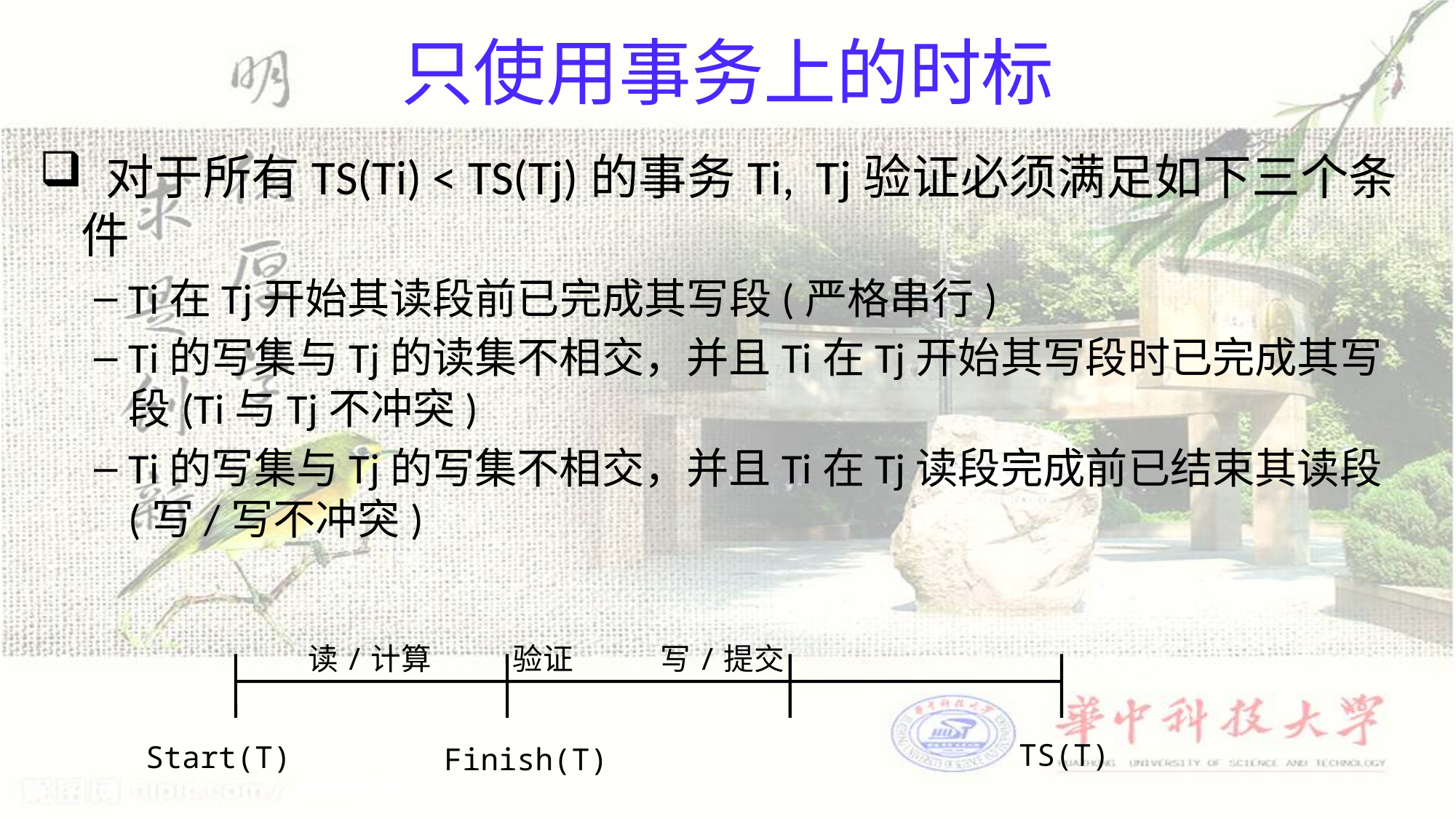

# 只使用事务上的时标
 对于所有TS(Ti) < TS(Tj)的事务Ti,  Tj验证必须满足如下三个条件
Ti在Tj开始其读段前已完成其写段(严格串行)
Ti的写集与Tj的读集不相交，并且Ti在Tj开始其写段时已完成其写段(Ti与Tj不冲突)
Ti的写集与Tj的写集不相交，并且Ti在Tj读段完成前已结束其读段(写/写不冲突)
   读/计算            验证             写/提交

TS(T)
Start(T)
Finish(T)